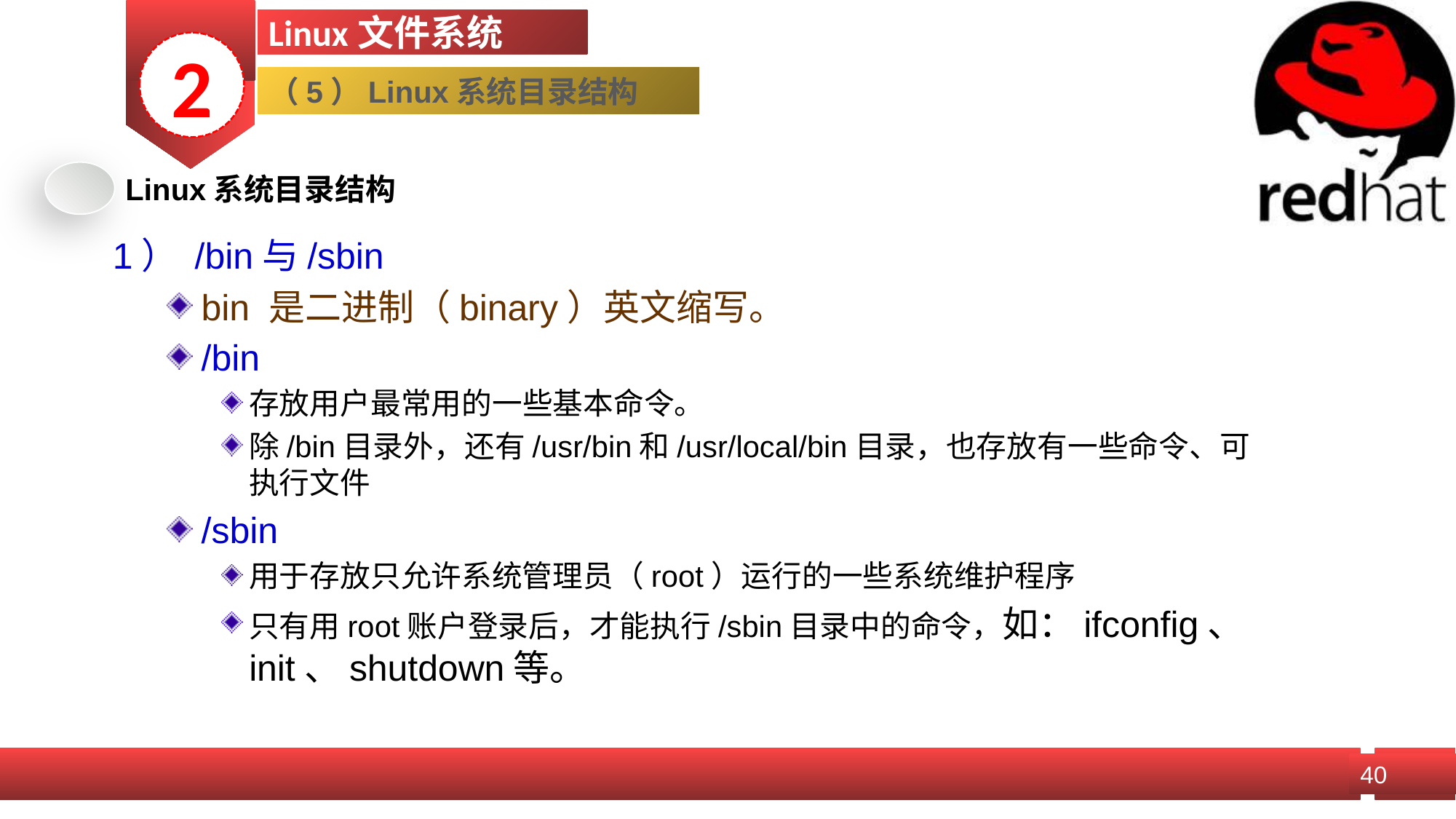

Linux文件系统
2
（5）Linux系统目录结构

Linux系统目录结构
1） /bin与/sbin
bin 是二进制（binary）英文缩写。
/bin
存放用户最常用的一些基本命令。
除/bin目录外，还有/usr/bin和/usr/local/bin目录，也存放有一些命令、可执行文件
/sbin
用于存放只允许系统管理员（root）运行的一些系统维护程序
只有用root账户登录后，才能执行/sbin目录中的命令，如：ifconfig、init、shutdown等。